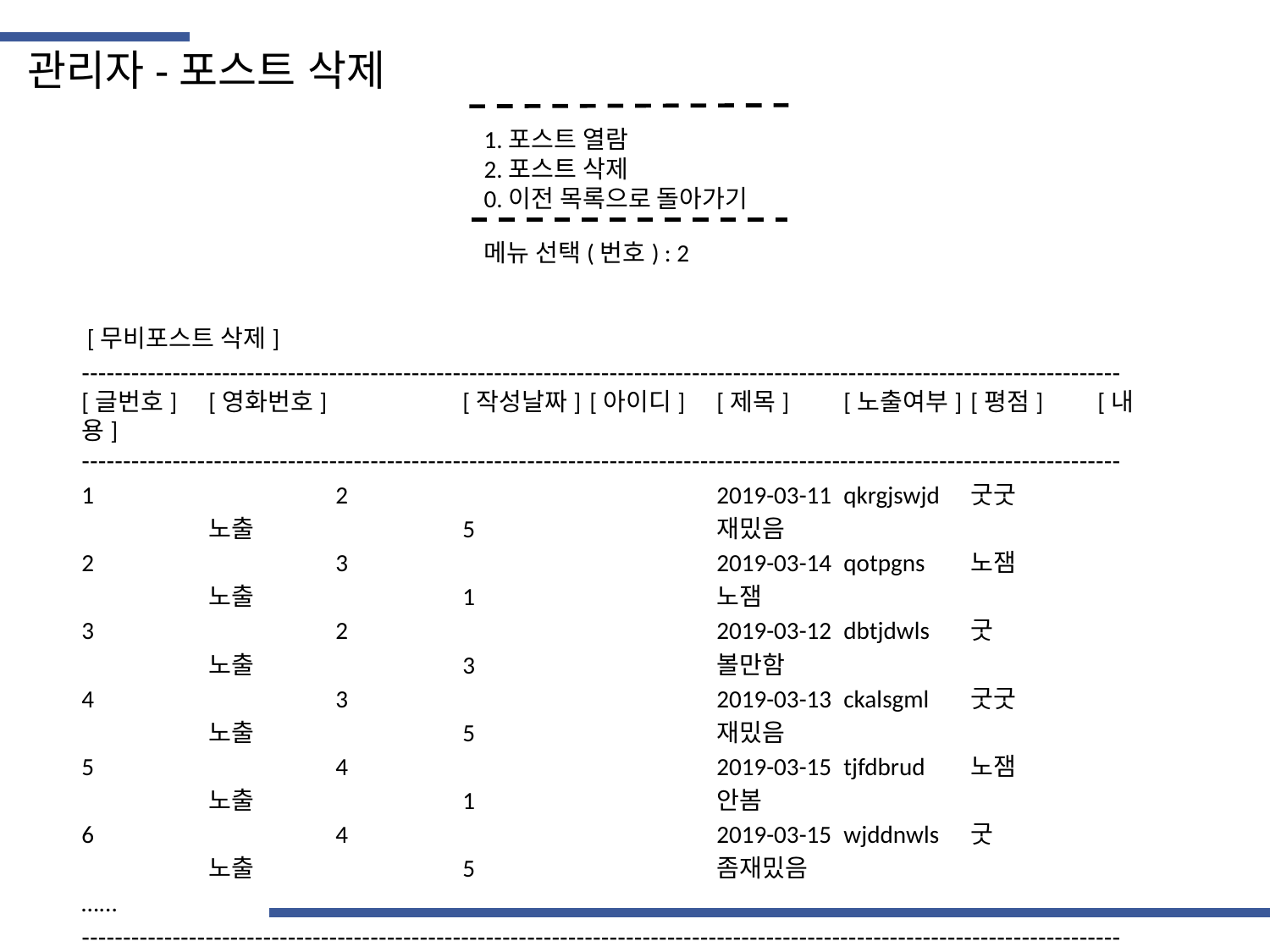

관리자-포스트 삭제
1.포스트 열람
2.포스트 삭제
0.이전 목록으로 돌아가기
메뉴 선택(번호) : 2
 [무비포스트 삭제]
------------------------------------------------------------------------------------------------------------------------------
[글번호]	[영화번호]		[작성날짜]	[아이디]	[제목]	[노출여부]	[평점]	[내용]	------------------------------------------------------------------------------------------------------------------------------
1		2			2019-03-11	qkrgjswjd	굿굿		노출		5		재밌음
2		3			2019-03-14	qotpgns	노잼		노출		1		노잼
3		2			2019-03-12	dbtjdwls	굿		노출		3		볼만함
4		3			2019-03-13	ckalsgml	굿굿		노출		5		재밌음
5		4			2019-03-15	tjfdbrud	노잼		노출		1		안봄
6		4			2019-03-15	wjddnwls	굿		노출		5		좀재밌음
…...
------------------------------------------------------------------------------------------------------------------------------
삭제할 코드(글번호) : 5
삭제완료.
계속하시려면 엔터를 눌러주세요.
------------------------------------------------------------------------------------------------------------------------------